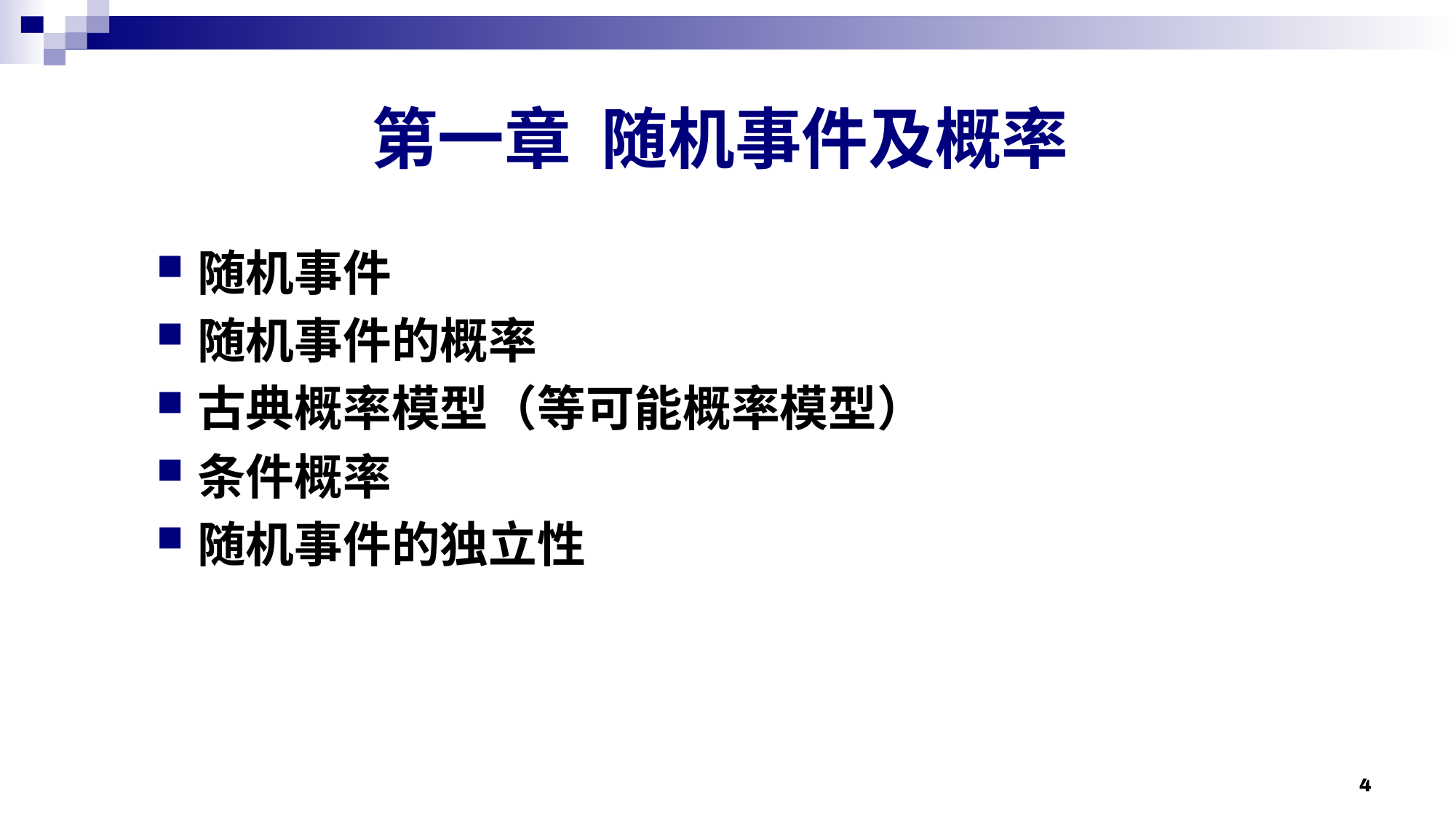

# 第一章  随机事件及概率
随机事件
随机事件的概率
古典概率模型（等可能概率模型）
条件概率
随机事件的独立性
4